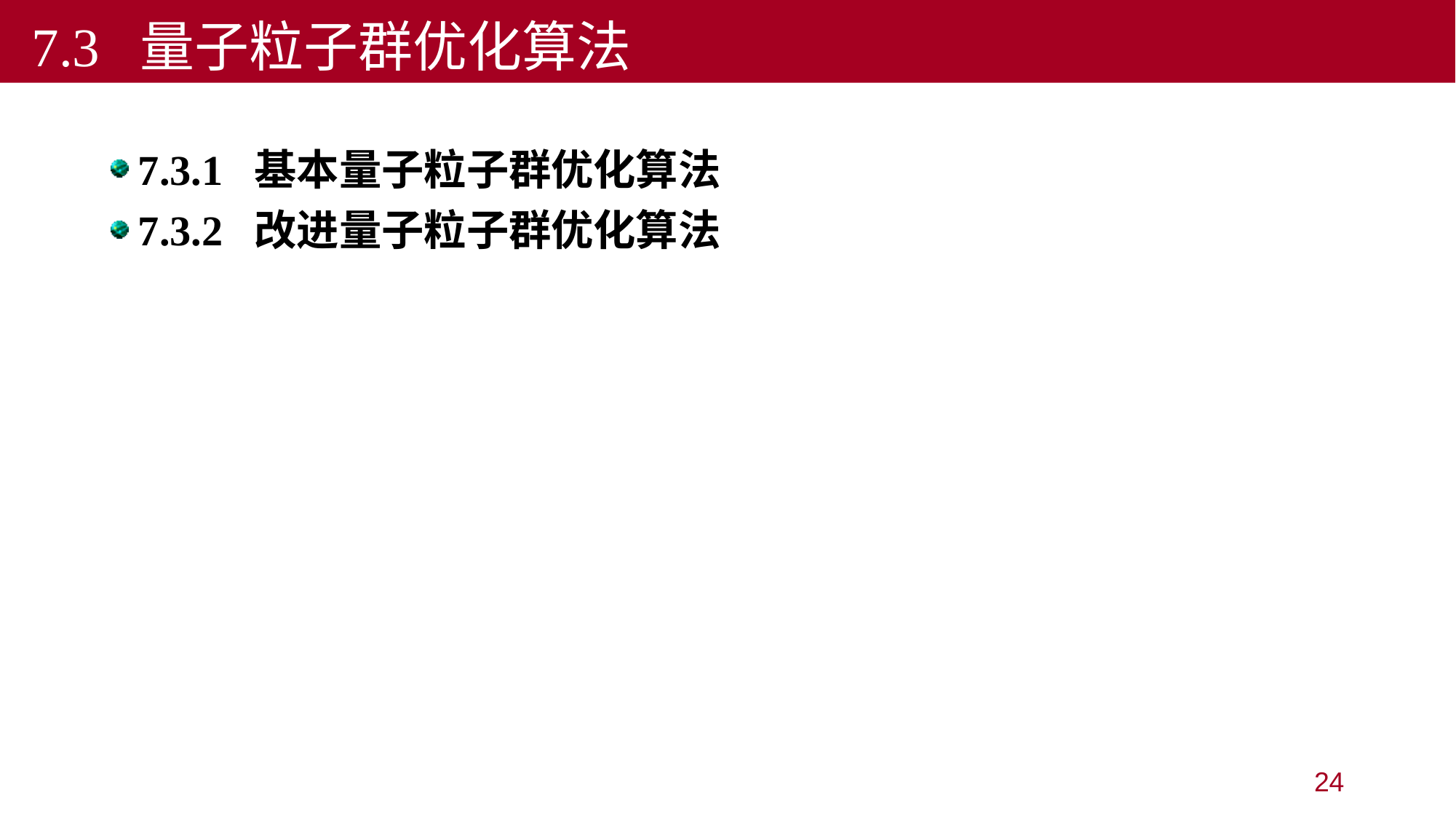

7.3  量子粒子群优化算法
7.3.1  基本量子粒子群优化算法
7.3.2  改进量子粒子群优化算法
24